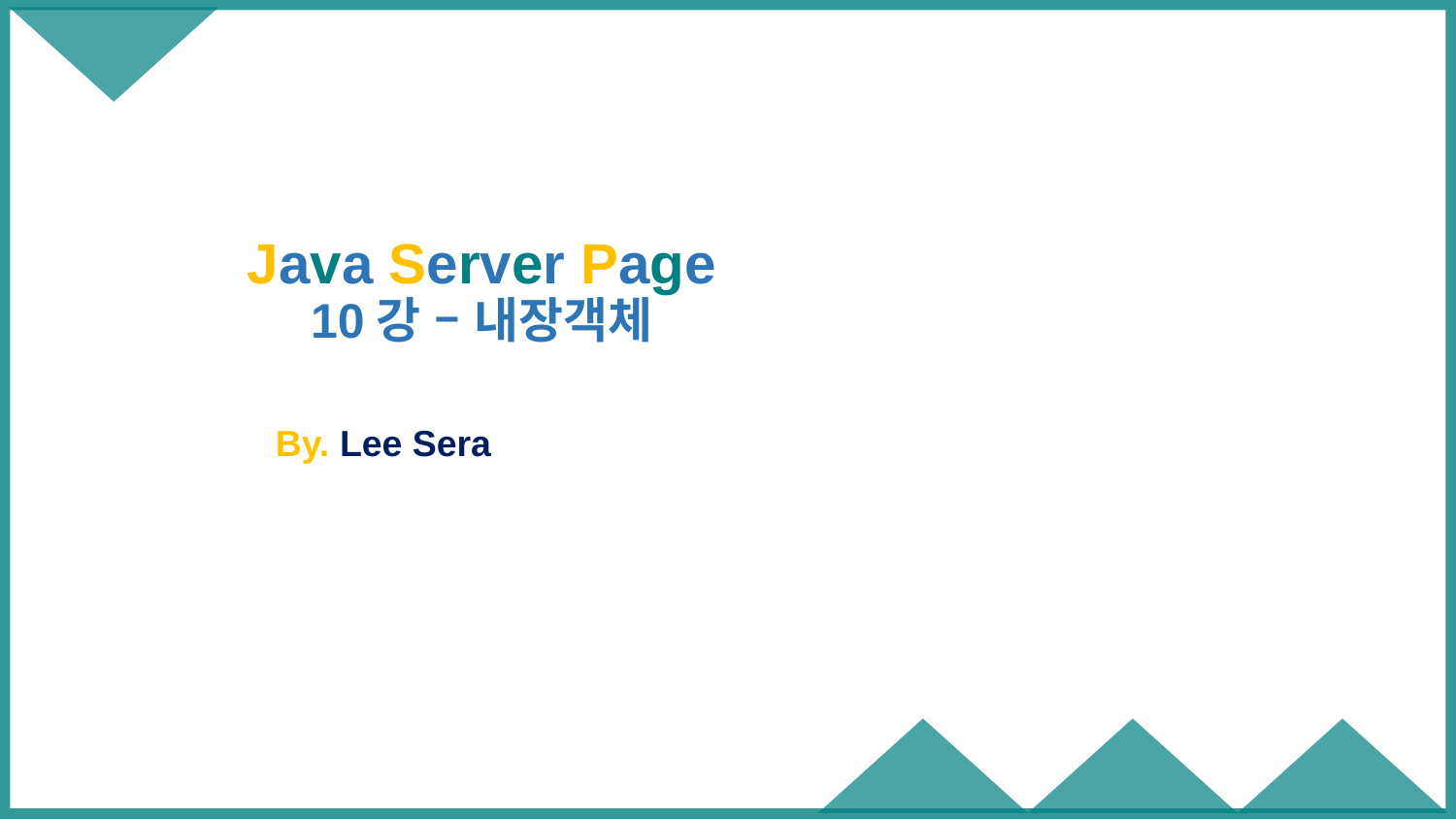

# Java Server Page 10강 – 내장객체
By. Lee Sera